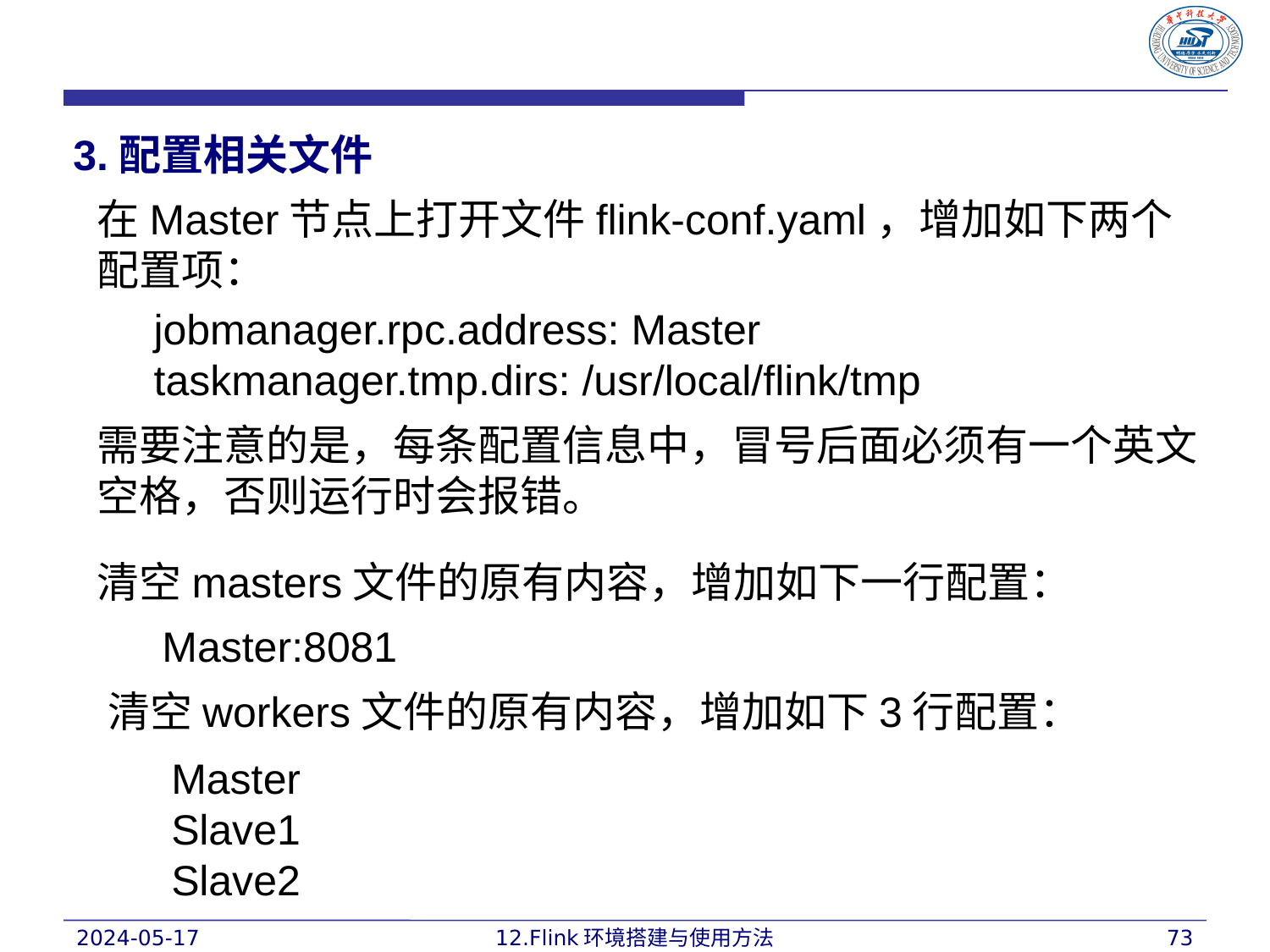

3.配置相关文件
在Master节点上打开文件flink-conf.yaml，增加如下两个配置项：
jobmanager.rpc.address: Master
taskmanager.tmp.dirs: /usr/local/flink/tmp
需要注意的是，每条配置信息中，冒号后面必须有一个英文空格，否则运行时会报错。
清空masters文件的原有内容，增加如下一行配置：
Master:8081
清空workers文件的原有内容，增加如下3行配置：
Master
Slave1
Slave2
2024-05-17
12.Flink环境搭建与使用方法
73